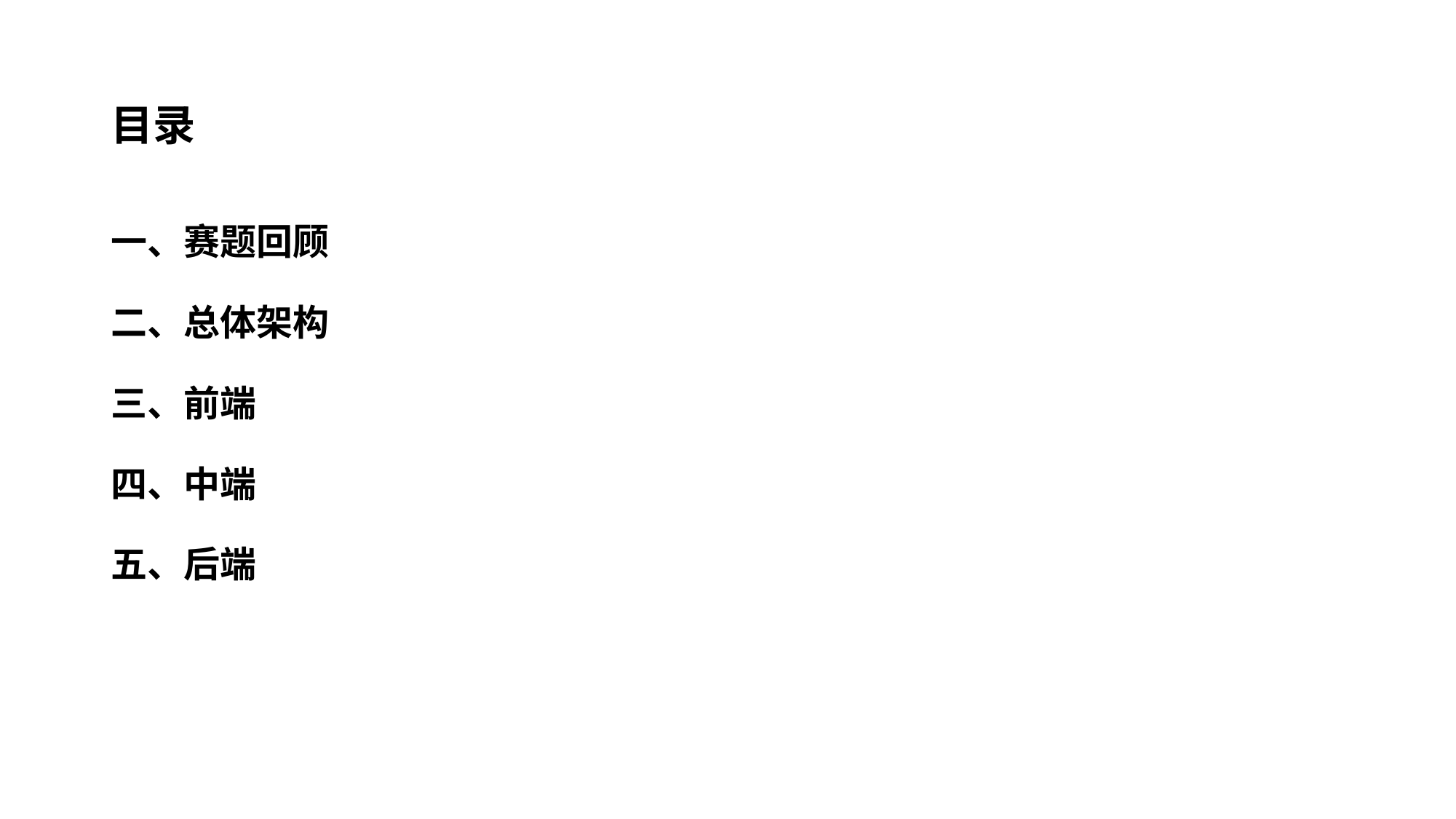

# 目录
一、赛题回顾
二、总体架构
三、前端
四、中端
五、后端